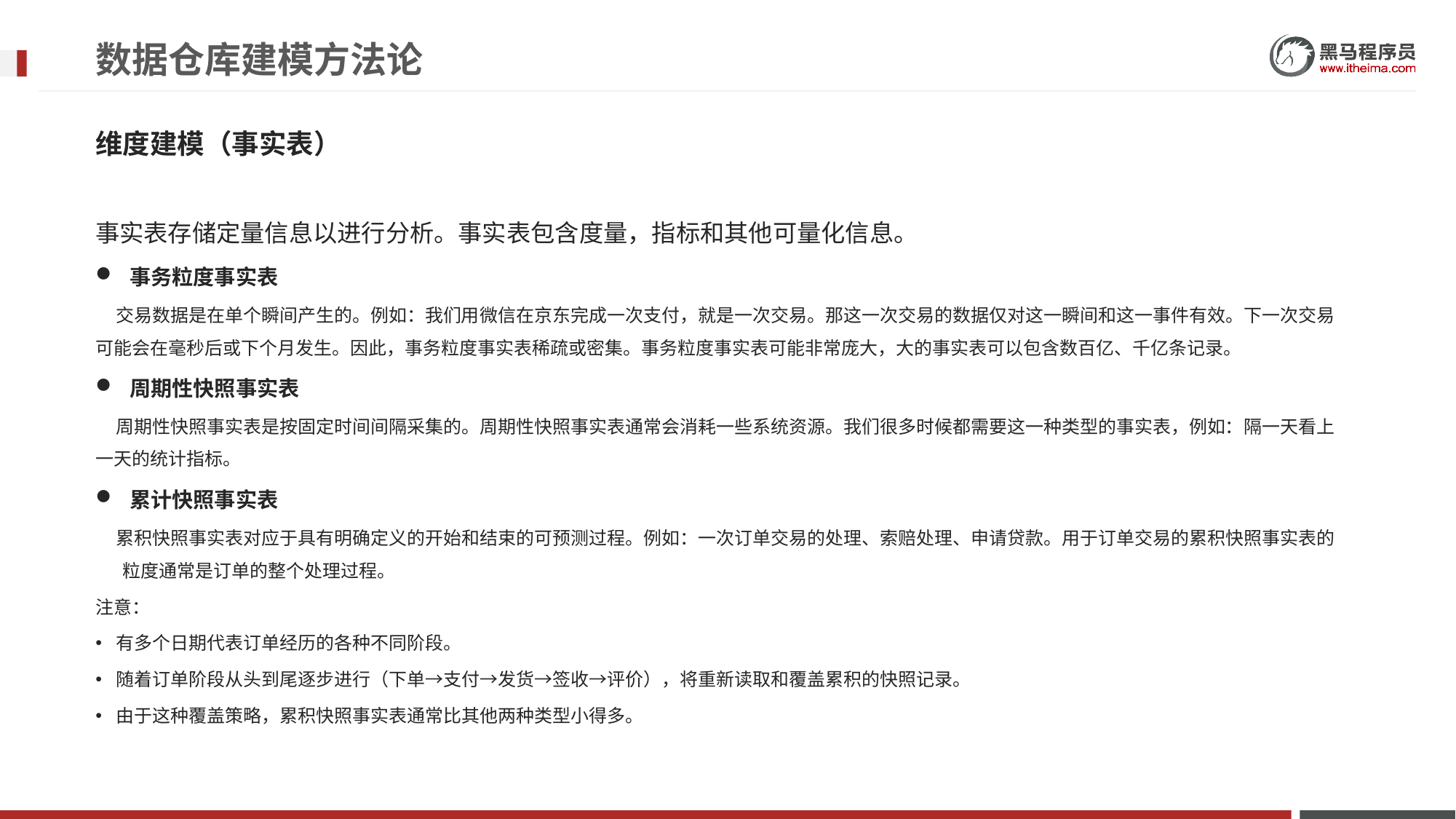

# 数据仓库建模方法论
维度建模（事实表）
事实表存储定量信息以进行分析。事实表包含度量，指标和其他可量化信息。
事务粒度事实表
    交易数据是在单个瞬间产生的。例如：我们用微信在京东完成一次支付，就是一次交易。那这一次交易的数据仅对这一瞬间和这一事件有效。下一次交易可能会在毫秒后或下个月发生。因此，事务粒度事实表稀疏或密集。事务粒度事实表可能非常庞大，大的事实表可以包含数百亿、千亿条记录。
周期性快照事实表
    周期性快照事实表是按固定时间间隔采集的。周期性快照事实表通常会消耗一些系统资源。我们很多时候都需要这一种类型的事实表，例如：隔一天看上一天的统计指标。
累计快照事实表
    累积快照事实表对应于具有明确定义的开始和结束的可预测过程。例如：一次订单交易的处理、索赔处理、申请贷款。用于订单交易的累积快照事实表的粒度通常是订单的整个处理过程。
注意：
有多个日期代表订单经历的各种不同阶段。
随着订单阶段从头到尾逐步进行（下单→支付→发货→签收→评价），将重新读取和覆盖累积的快照记录。
由于这种覆盖策略，累积快照事实表通常比其他两种类型小得多。